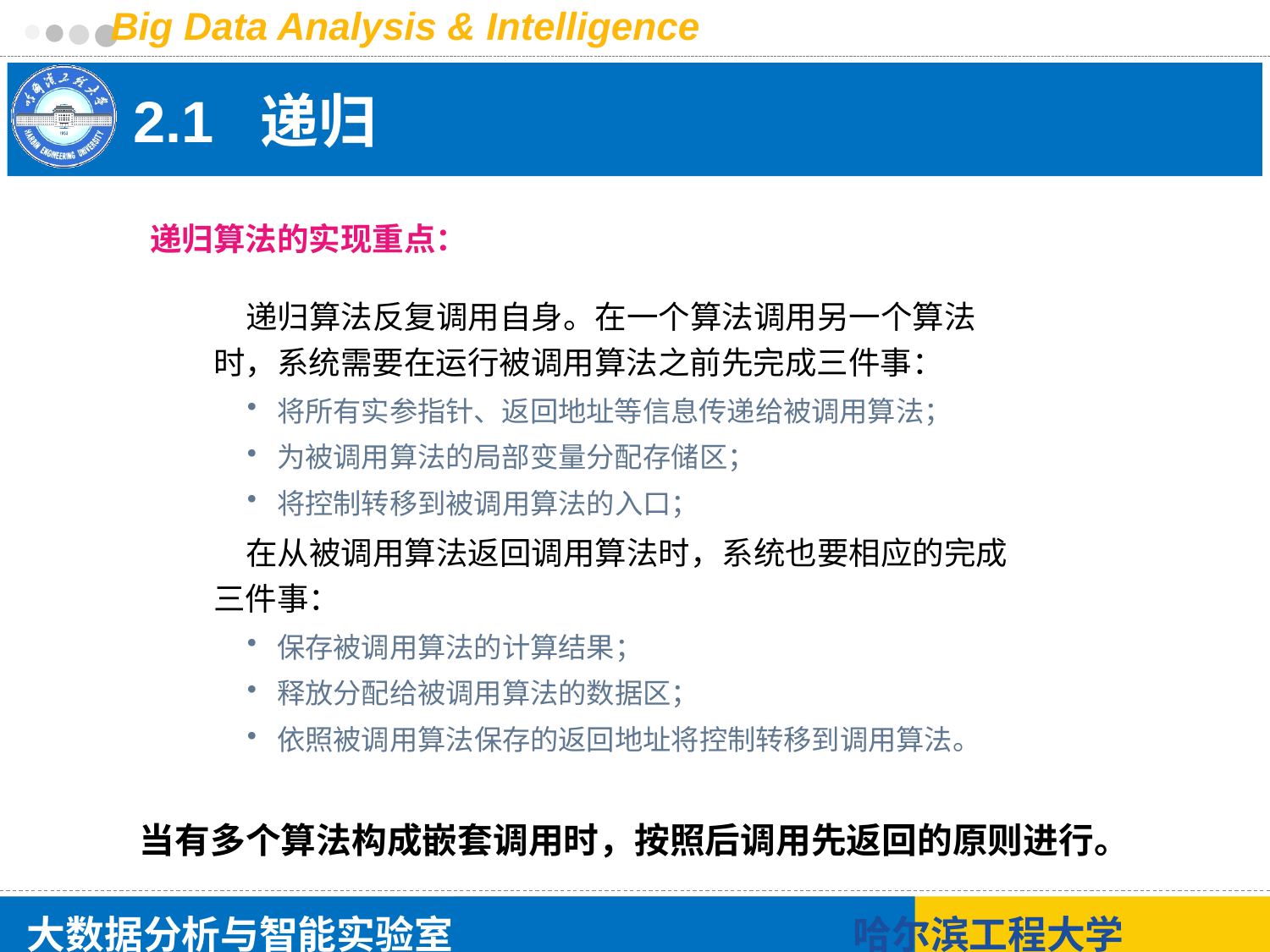

14
# 2.1  递归
递归算法的实现重点：
    递归算法反复调用自身。在一个算法调用另一个算法时，系统需要在运行被调用算法之前先完成三件事：
将所有实参指针、返回地址等信息传递给被调用算法；
为被调用算法的局部变量分配存储区；
将控制转移到被调用算法的入口；
    在从被调用算法返回调用算法时，系统也要相应的完成三件事：
保存被调用算法的计算结果；
释放分配给被调用算法的数据区；
依照被调用算法保存的返回地址将控制转移到调用算法。
当有多个算法构成嵌套调用时，按照后调用先返回的原则进行。